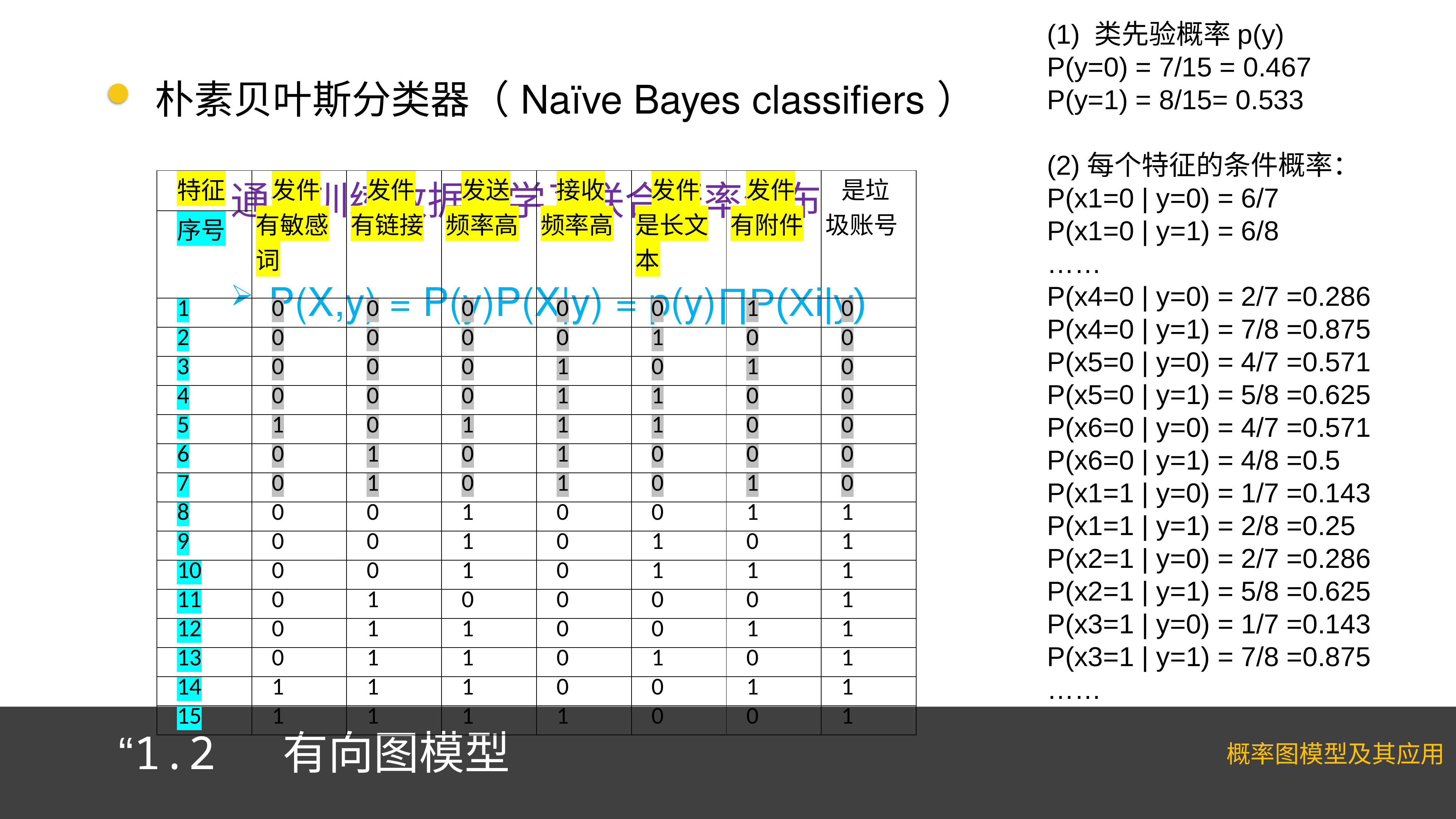

(1) 类先验概率p(y)
P(y=0) = 7/15 = 0.467
P(y=1) = 8/15= 0.533

(2)每个特征的条件概率：
P(x1=0 | y=0) = 6/7
P(x1=0 | y=1) = 6/8
……
P(x4=0 | y=0) = 2/7 =0.286
P(x4=0 | y=1) = 7/8 =0.875
P(x5=0 | y=0) = 4/7 =0.571
P(x5=0 | y=1) = 5/8 =0.625
P(x6=0 | y=0) = 4/7 =0.571
P(x6=0 | y=1) = 4/8 =0.5
P(x1=1 | y=0) = 1/7 =0.143
P(x1=1 | y=1) = 2/8 =0.25
P(x2=1 | y=0) = 2/7 =0.286
P(x2=1 | y=1) = 5/8 =0.625
P(x3=1 | y=0) = 1/7 =0.143
P(x3=1 | y=1) = 7/8 =0.875
……
朴素贝叶斯分类器（Naïve Bayes classifiers）
通过训练数据集学习联合概率分布
P(X,y) = P(y)P(X|y) = p(y)∏P(Xi|y)

| 特征 | 发件有敏感词 | 发件有链接 | 发送频率高 | 接收频率高 | 发件是长文本 | 发件有附件 | 是垃圾账号 |
| --- | --- | --- | --- | --- | --- | --- | --- |
| 序号 |  |  |  |  |  |  |  |
| 1 | 0 | 0 | 0 | 0 | 0 | 1 | 0 |
| 2 | 0 | 0 | 0 | 0 | 1 | 0 | 0 |
| 3 | 0 | 0 | 0 | 1 | 0 | 1 | 0 |
| 4 | 0 | 0 | 0 | 1 | 1 | 0 | 0 |
| 5 | 1 | 0 | 1 | 1 | 1 | 0 | 0 |
| 6 | 0 | 1 | 0 | 1 | 0 | 0 | 0 |
| 7 | 0 | 1 | 0 | 1 | 0 | 1 | 0 |
| 8 | 0 | 0 | 1 | 0 | 0 | 1 | 1 |
| 9 | 0 | 0 | 1 | 0 | 1 | 0 | 1 |
| 10 | 0 | 0 | 1 | 0 | 1 | 1 | 1 |
| 11 | 0 | 1 | 0 | 0 | 0 | 0 | 1 |
| 12 | 0 | 1 | 1 | 0 | 0 | 1 | 1 |
| 13 | 0 | 1 | 1 | 0 | 1 | 0 | 1 |
| 14 | 1 | 1 | 1 | 0 | 0 | 1 | 1 |
| 15 | 1 | 1 | 1 | 1 | 0 | 0 | 1 |
“1.2  有向图模型